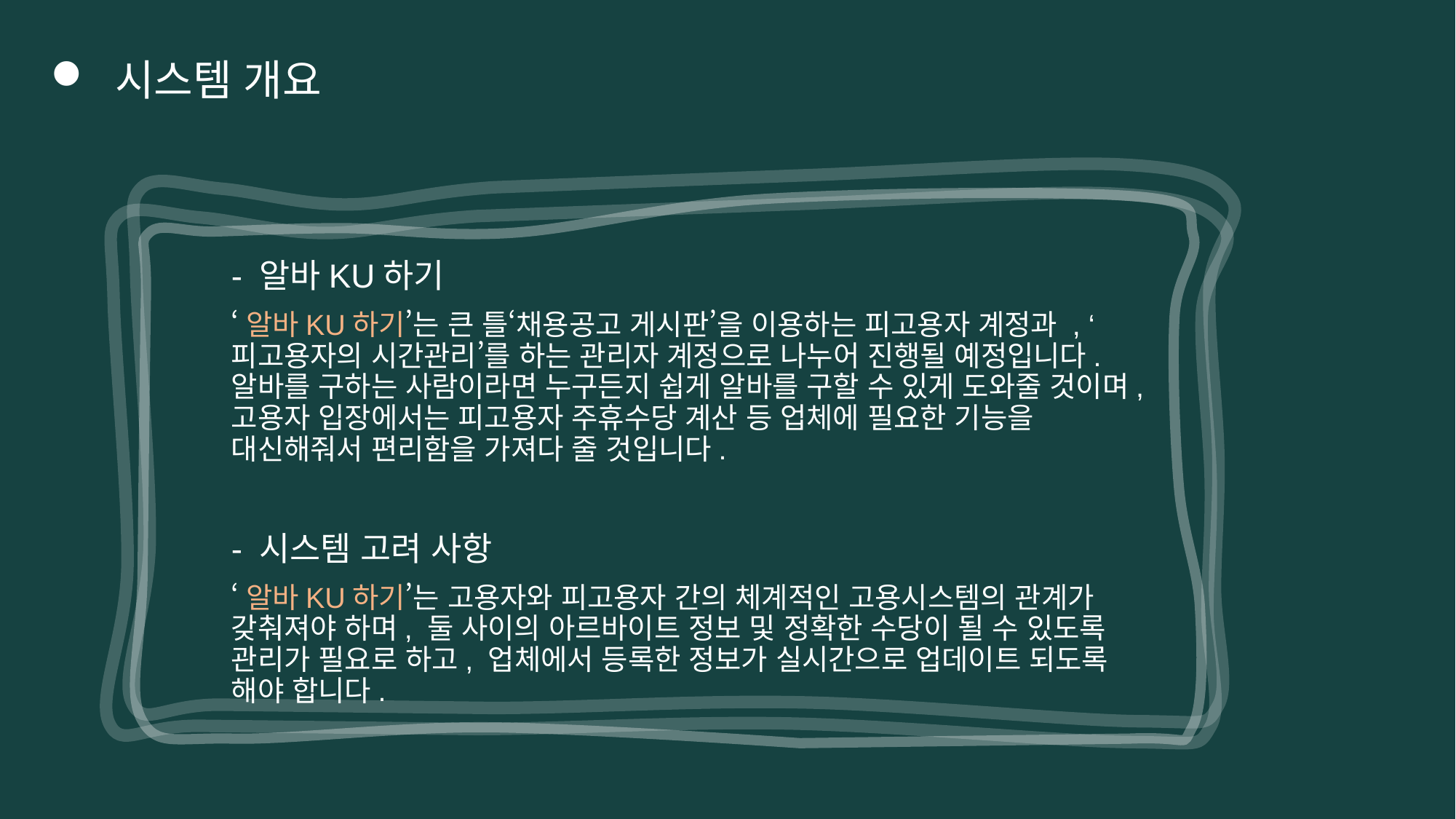

시스템 개요

- 알바KU하기
‘알바KU하기’는 큰 틀‘채용공고 게시판’을 이용하는 피고용자 계정과 , ‘피고용자의 시간관리’를 하는 관리자 계정으로 나누어 진행될 예정입니다. 알바를 구하는 사람이라면 누구든지 쉽게 알바를 구할 수 있게 도와줄 것이며, 고용자 입장에서는 피고용자 주휴수당 계산 등 업체에 필요한 기능을 대신해줘서 편리함을 가져다 줄 것입니다.

- 시스템 고려 사항
‘알바KU하기’는 고용자와 피고용자 간의 체계적인 고용시스템의 관계가 갖춰져야 하며, 둘 사이의 아르바이트 정보 및 정확한 수당이 될 수 있도록 관리가 필요로 하고, 업체에서 등록한 정보가 실시간으로 업데이트 되도록 해야 합니다.